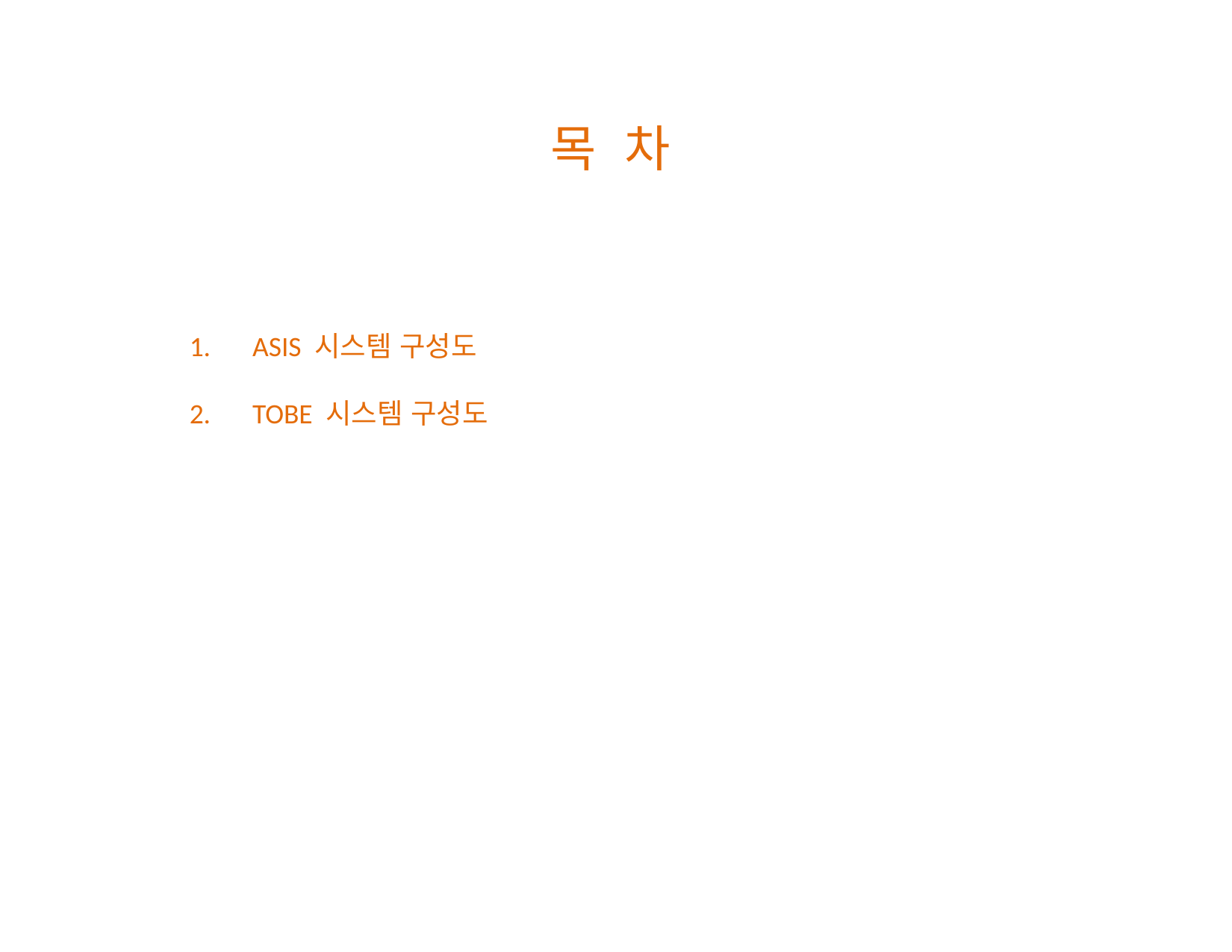

목  차
ASIS 시스템 구성도
TOBE 시스템 구성도